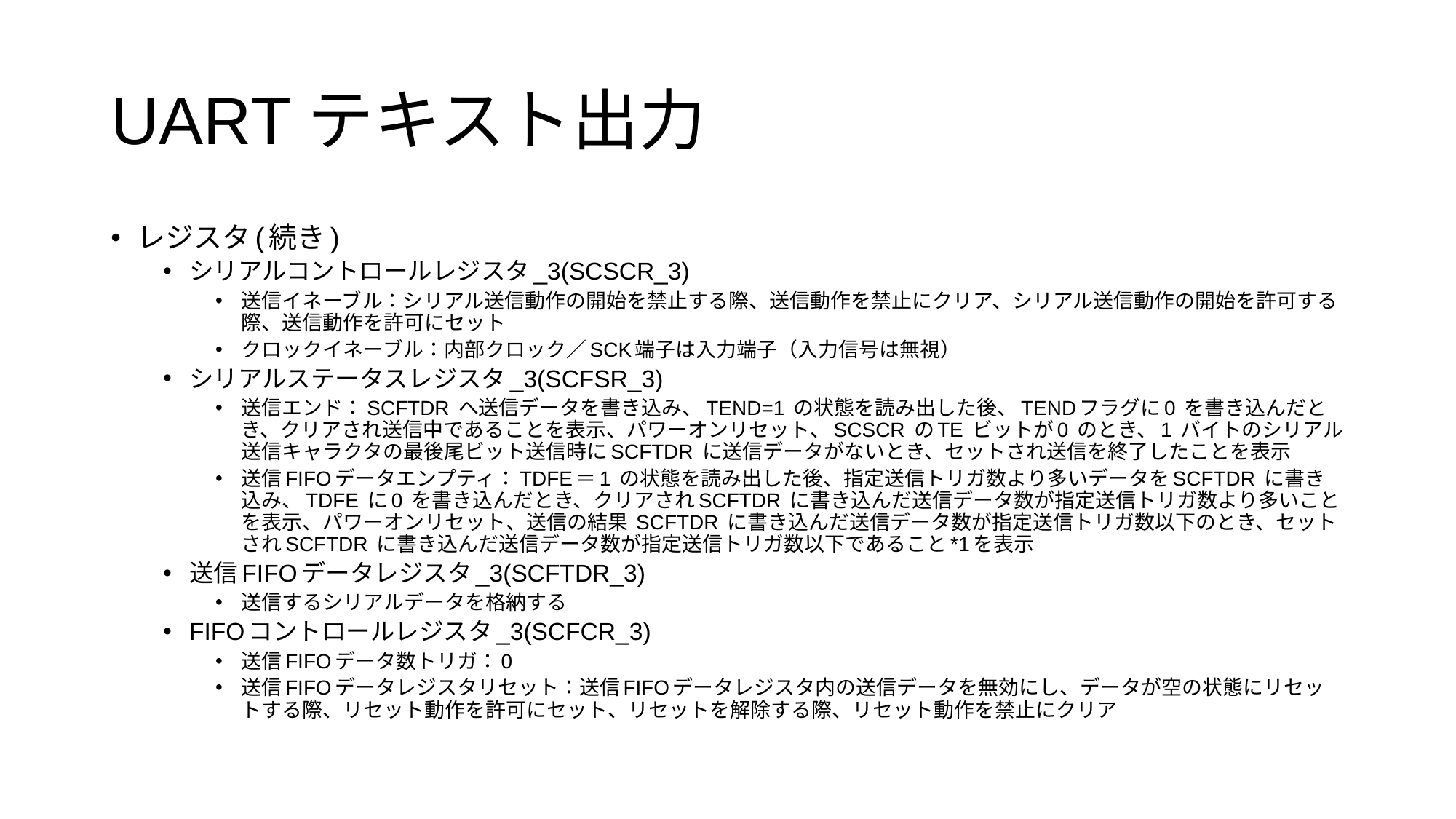

# UARTテキスト出力
レジスタ(続き)
シリアルコントロールレジスタ_3(SCSCR_3)
送信イネーブル：シリアル送信動作の開始を禁止する際、送信動作を禁止にクリア、シリアル送信動作の開始を許可する際、送信動作を許可にセット
クロックイネーブル：内部クロック／SCK端子は入力端子（入力信号は無視）
シリアルステータスレジスタ_3(SCFSR_3)
送信エンド：SCFTDR へ送信データを書き込み、TEND=1 の状態を読み出した後、TENDフラグに0 を書き込んだとき、クリアされ送信中であることを表示、パワーオンリセット、SCSCR のTE ビットが0 のとき、1 バイトのシリアル送信キャラクタの最後尾ビット送信時にSCFTDR に送信データがないとき、セットされ送信を終了したことを表示
送信FIFOデータエンプティ：TDFE＝1 の状態を読み出した後、指定送信トリガ数より多いデータをSCFTDR に書き込み、TDFE に0 を書き込んだとき、クリアされSCFTDR に書き込んだ送信データ数が指定送信トリガ数より多いことを表示、パワーオンリセット、送信の結果 SCFTDR に書き込んだ送信データ数が指定送信トリガ数以下のとき、セットされSCFTDR に書き込んだ送信データ数が指定送信トリガ数以下であること*1を表示
送信FIFOデータレジスタ_3(SCFTDR_3)
送信するシリアルデータを格納する
FIFOコントロールレジスタ_3(SCFCR_3)
送信FIFOデータ数トリガ：0
送信FIFOデータレジスタリセット：送信FIFOデータレジスタ内の送信データを無効にし、データが空の状態にリセットする際、リセット動作を許可にセット、リセットを解除する際、リセット動作を禁止にクリア